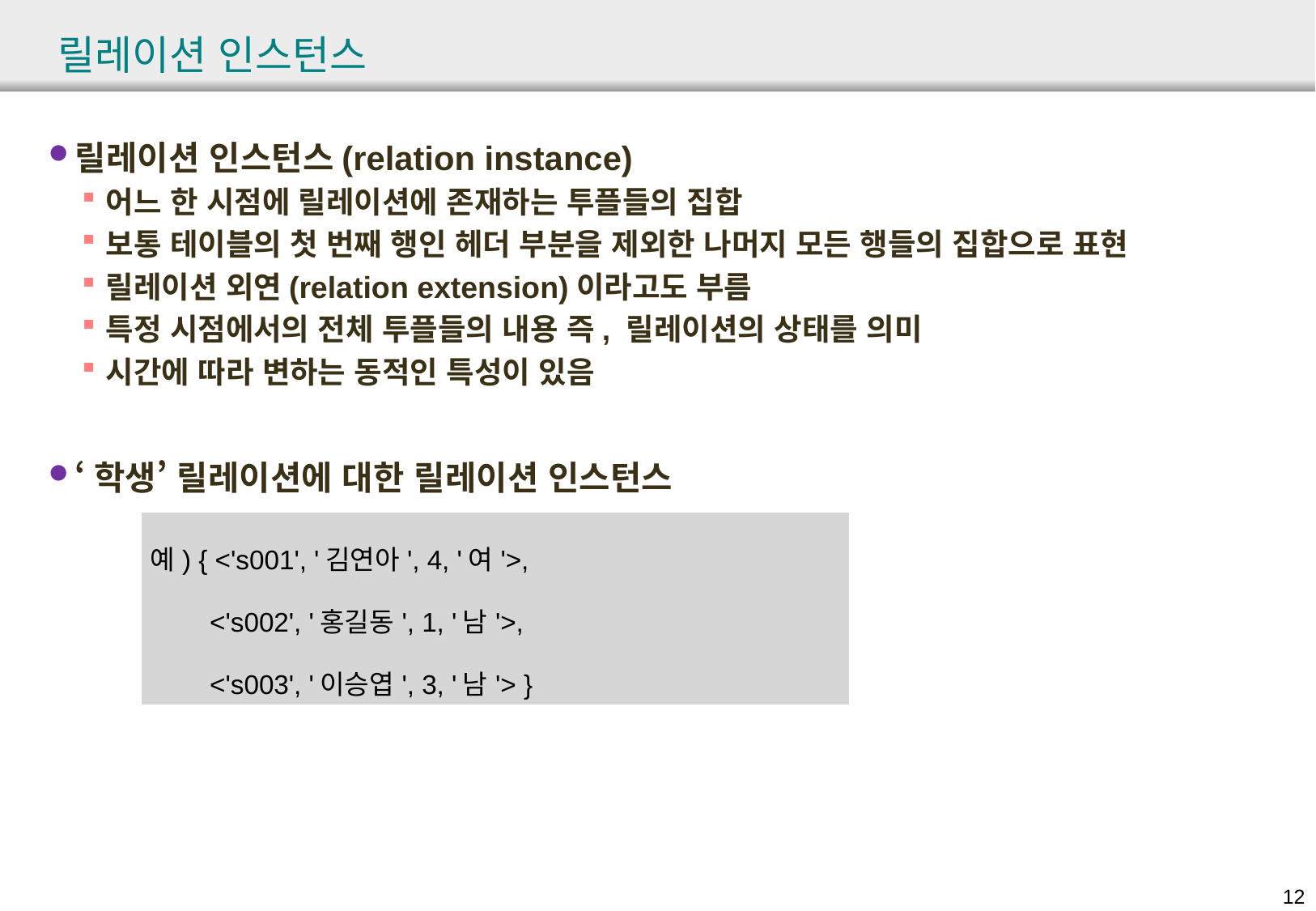

# 릴레이션 인스턴스
릴레이션 인스턴스(relation instance)
어느 한 시점에 릴레이션에 존재하는 투플들의 집합
보통 테이블의 첫 번째 행인 헤더 부분을 제외한 나머지 모든 행들의 집합으로 표현
릴레이션 외연(relation extension)이라고도 부름
특정 시점에서의 전체 투플들의 내용 즉, 릴레이션의 상태를 의미
시간에 따라 변하는 동적인 특성이 있음

‘학생’ 릴레이션에 대한 릴레이션 인스턴스

| 예) { <'s001', '김연아', 4, '여'>, <'s002', '홍길동', 1, '남'>, <'s003', '이승엽', 3, '남'> } |
| --- |